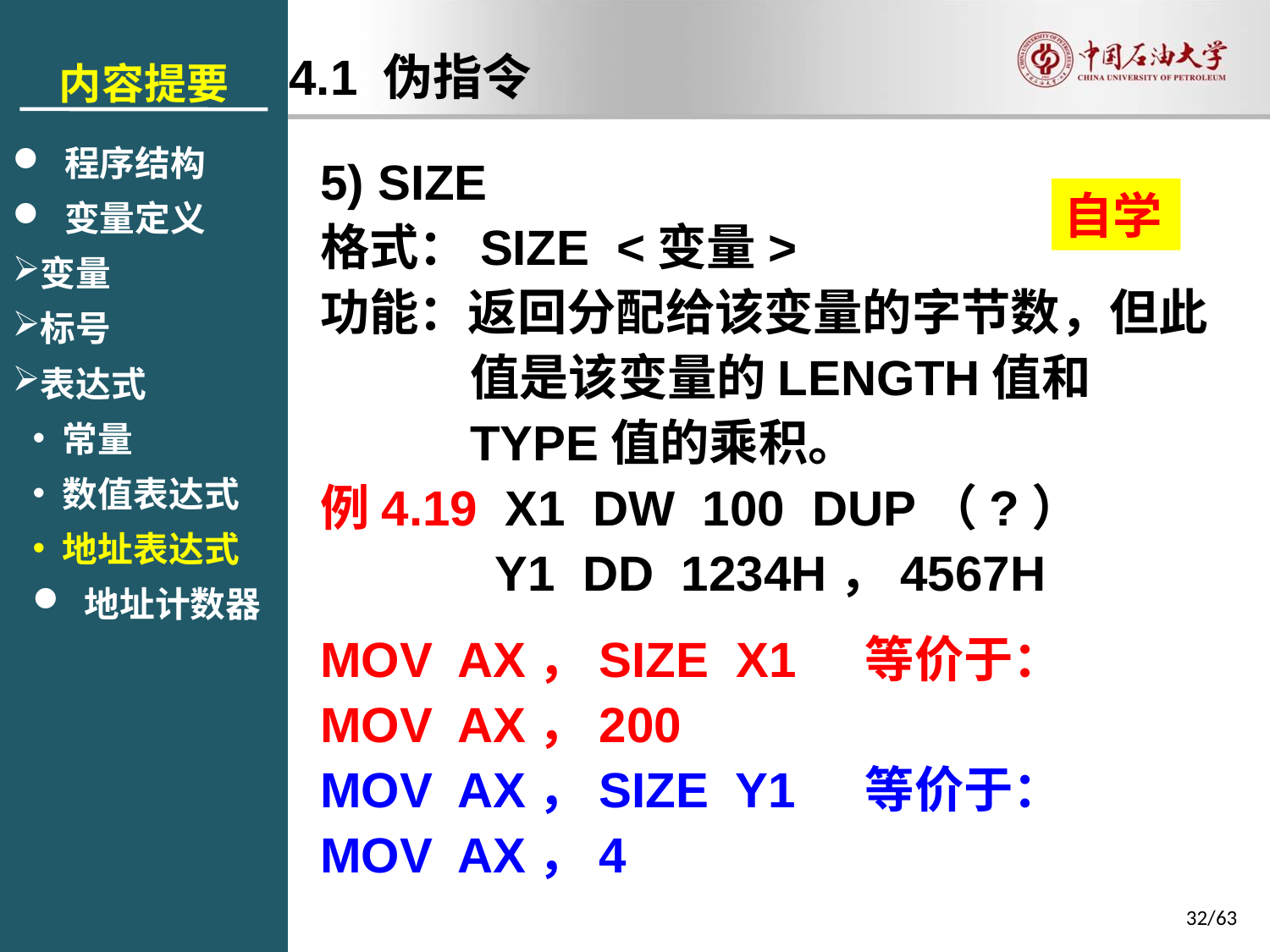

内容提要
 程序结构
 变量定义
变量
标号
表达式
常量
数值表达式
地址表达式
 地址计数器
4.1 伪指令
5) SIZE
格式：SIZE  <变量>
功能：返回分配给该变量的字节数，但此值是该变量的LENGTH值和TYPE值的乘积。
例4.19  X1  DW  100  DUP（?）
Y1  DD  1234H，4567H
MOV  AX，SIZE  X1	等价于：
MOV  AX，200
MOV  AX，SIZE  Y1	等价于：
MOV  AX，4
自学
32/63